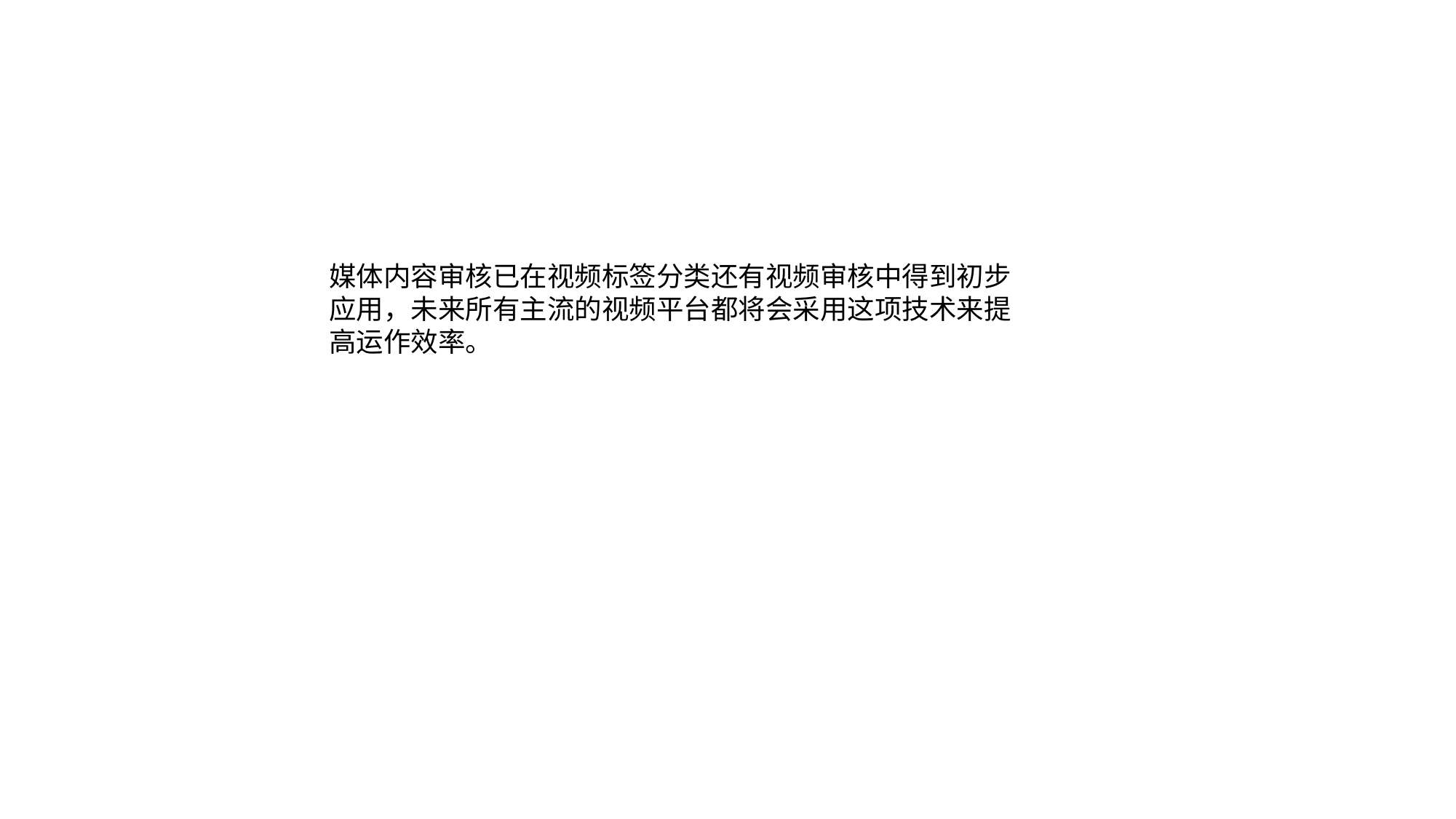

媒体内容审核已在视频标签分类还有视频审核中得到初步应用，未来所有主流的视频平台都将会采用这项技术来提高运作效率。